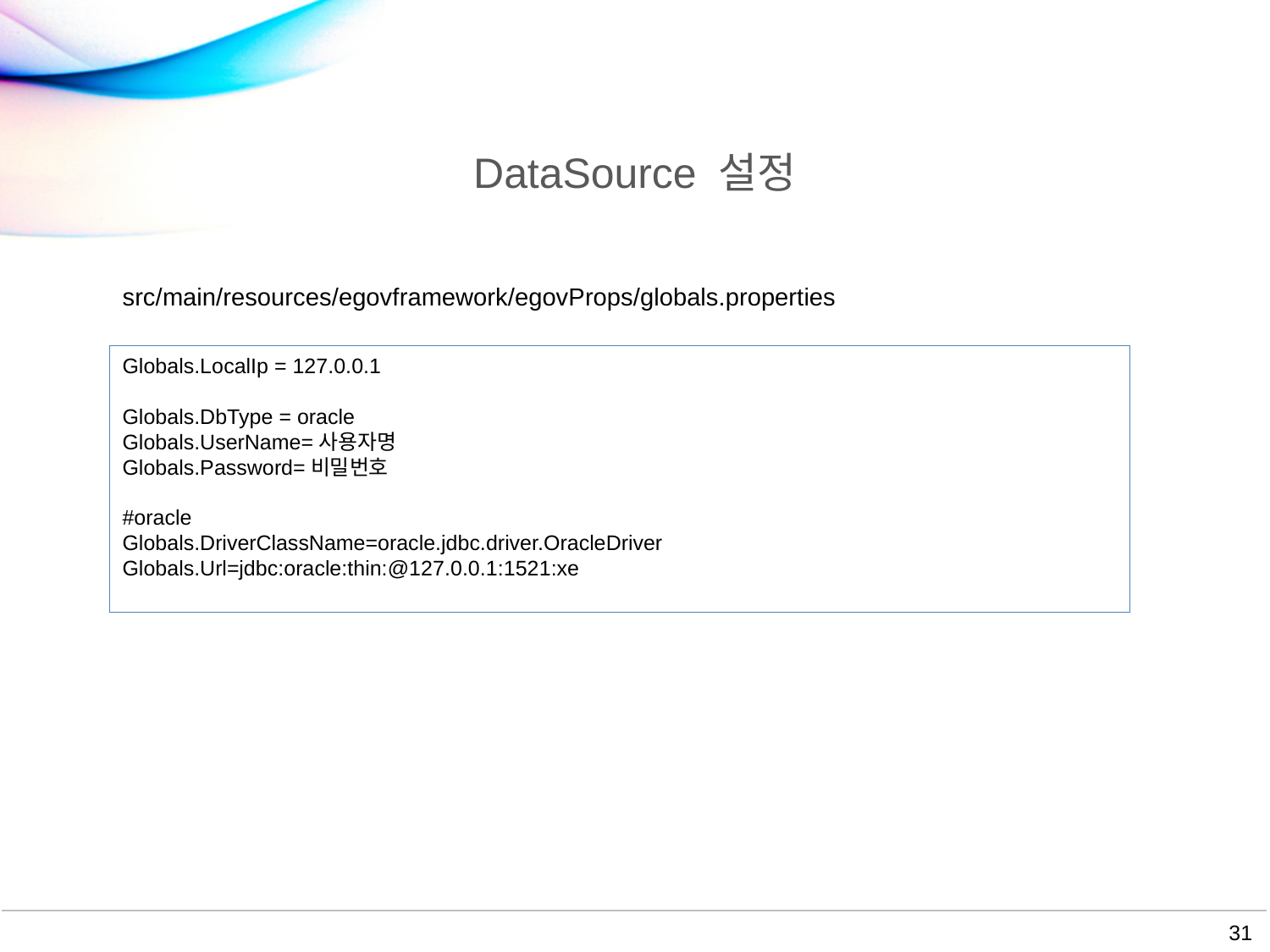

# DataSource 설정
src/main/resources/egovframework/egovProps/globals.properties
Globals.LocalIp = 127.0.0.1

Globals.DbType = oracle
Globals.UserName=사용자명
Globals.Password=비밀번호

#oracle
Globals.DriverClassName=oracle.jdbc.driver.OracleDriver
Globals.Url=jdbc:oracle:thin:@127.0.0.1:1521:xe

31